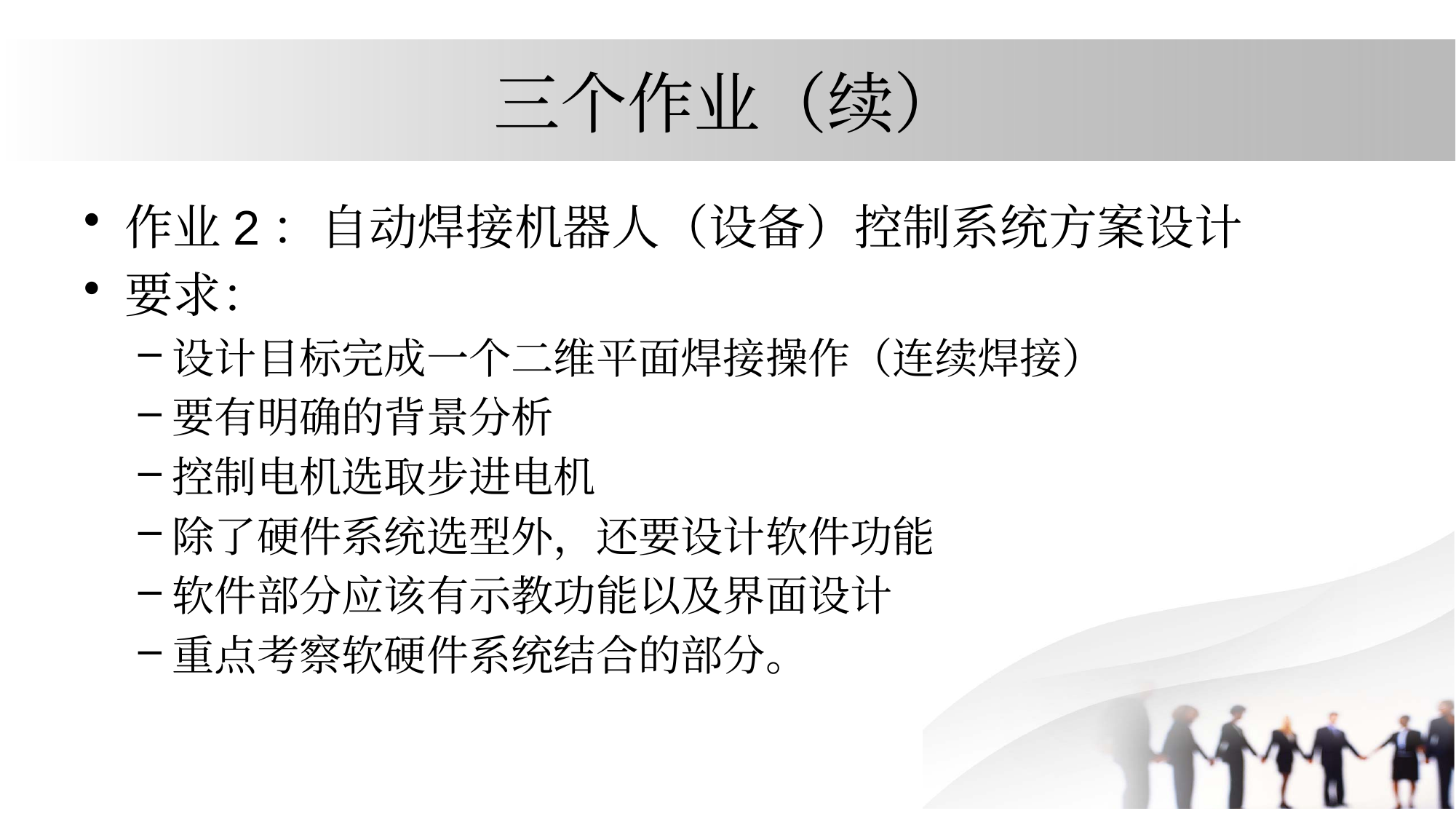

# 三个作业（续）
作业2：自动焊接机器人（设备）控制系统方案设计
要求：
设计目标完成一个二维平面焊接操作（连续焊接）
要有明确的背景分析
控制电机选取步进电机
除了硬件系统选型外，还要设计软件功能
软件部分应该有示教功能以及界面设计
重点考察软硬件系统结合的部分。